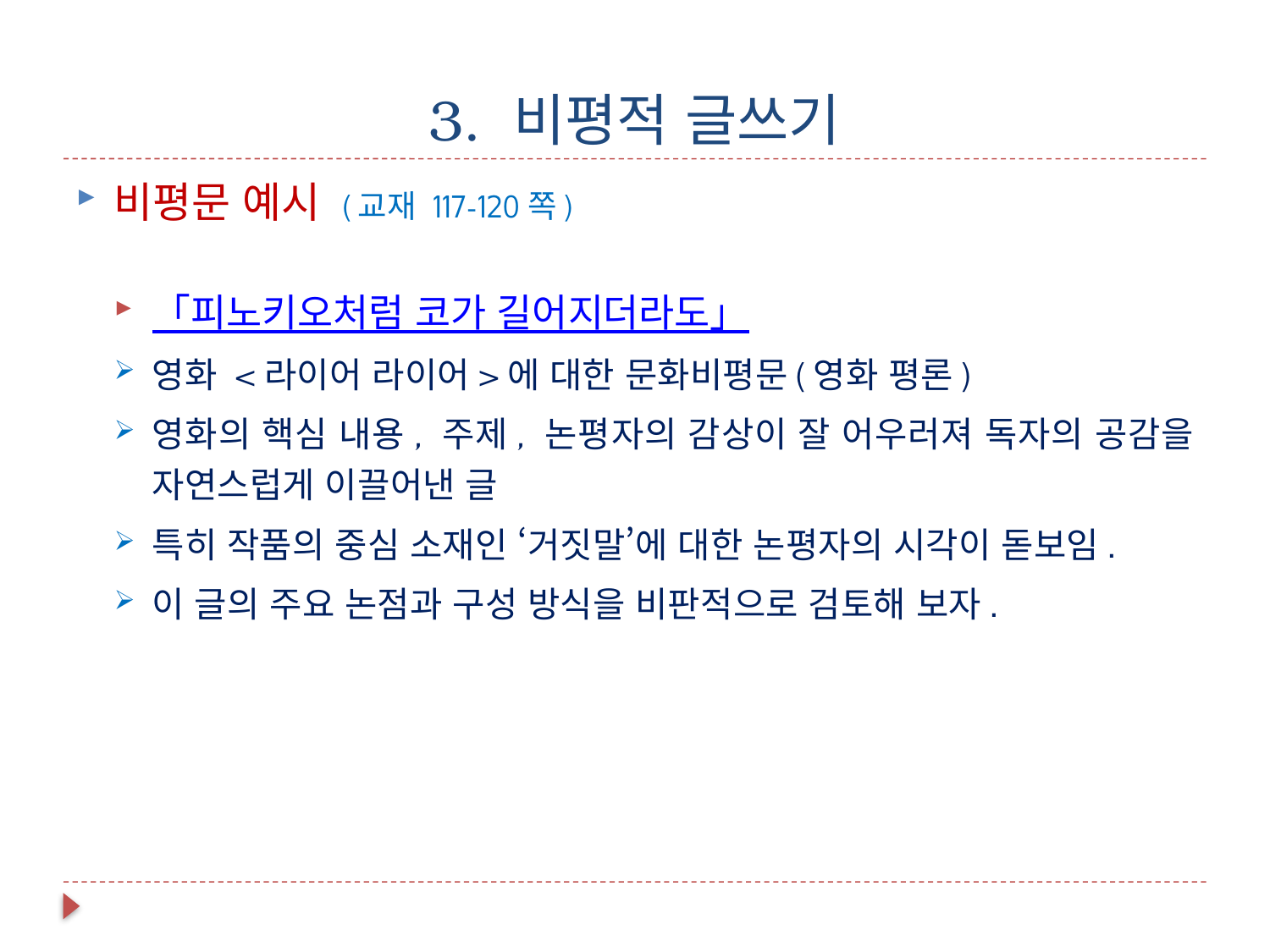

# 3. 비평적 글쓰기
비평문 예시 (교재 117-120쪽)

「피노키오처럼 코가 길어지더라도」
영화 <라이어 라이어>에 대한 문화비평문(영화 평론)
영화의 핵심 내용, 주제, 논평자의 감상이 잘 어우러져 독자의 공감을 자연스럽게 이끌어낸 글
특히 작품의 중심 소재인 ‘거짓말’에 대한 논평자의 시각이 돋보임.
이 글의 주요 논점과 구성 방식을 비판적으로 검토해 보자.